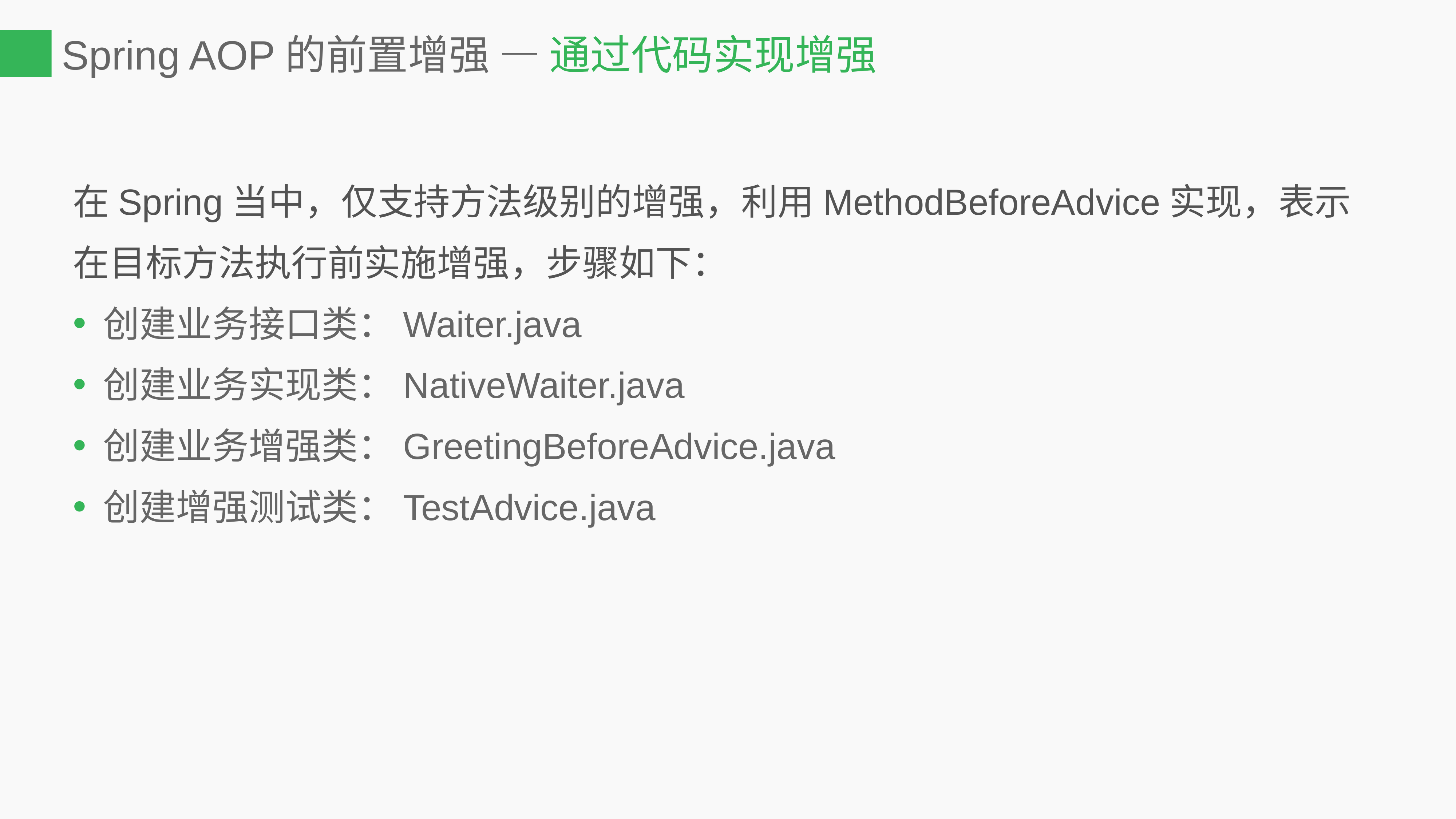

# Spring AOP的前置增强 — 通过代码实现增强
在Spring当中，仅支持方法级别的增强，利用MethodBeforeAdvice实现，表示在目标方法执行前实施增强，步骤如下：
创建业务接口类：Waiter.java
创建业务实现类：NativeWaiter.java
创建业务增强类：GreetingBeforeAdvice.java
创建增强测试类：TestAdvice.java